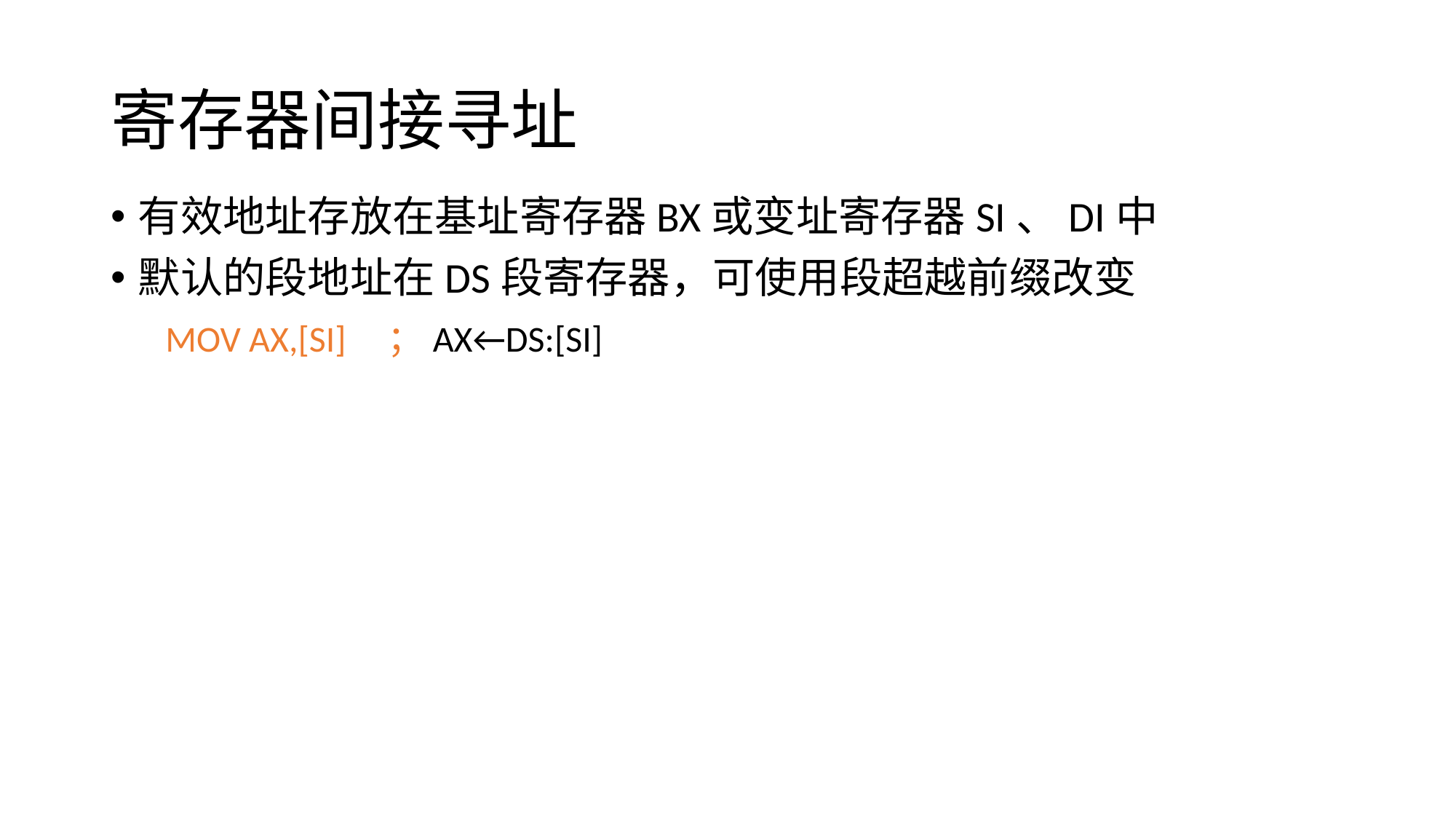

# 寄存器间接寻址
有效地址存放在基址寄存器BX或变址寄存器SI、DI中
默认的段地址在DS段寄存器，可使用段超越前缀改变
MOV AX,[SI]    ；AX←DS:[SI]